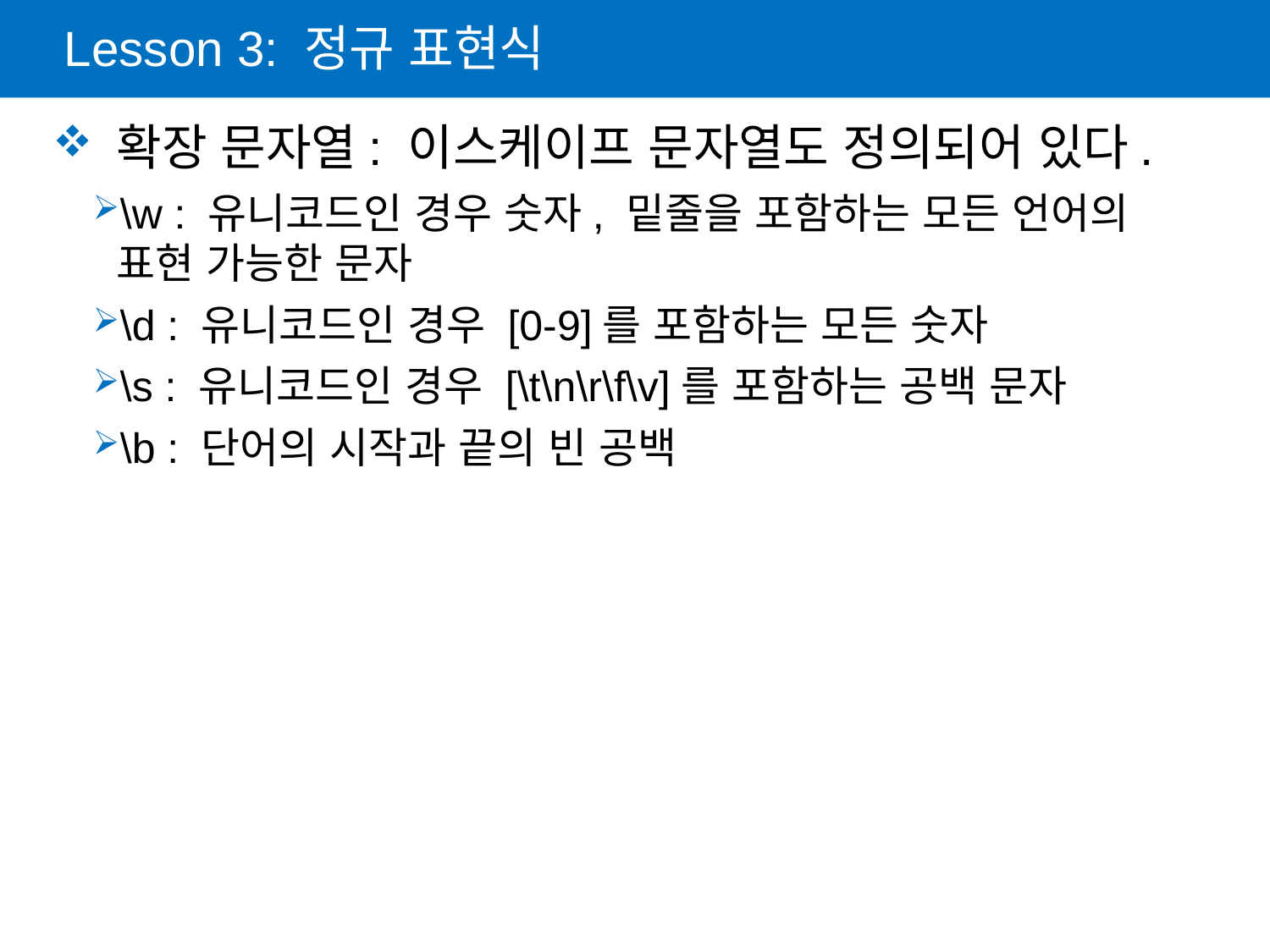

# Lesson 3: 정규 표현식
 확장 문자열: 이스케이프 문자열도 정의되어 있다.
\w : 유니코드인 경우 숫자, 밑줄을 포함하는 모든 언어의 표현 가능한 문자
\d : 유니코드인 경우 [0-9]를 포함하는 모든 숫자
\s : 유니코드인 경우 [\t\n\r\f\v]를 포함하는 공백 문자
\b : 단어의 시작과 끝의 빈 공백